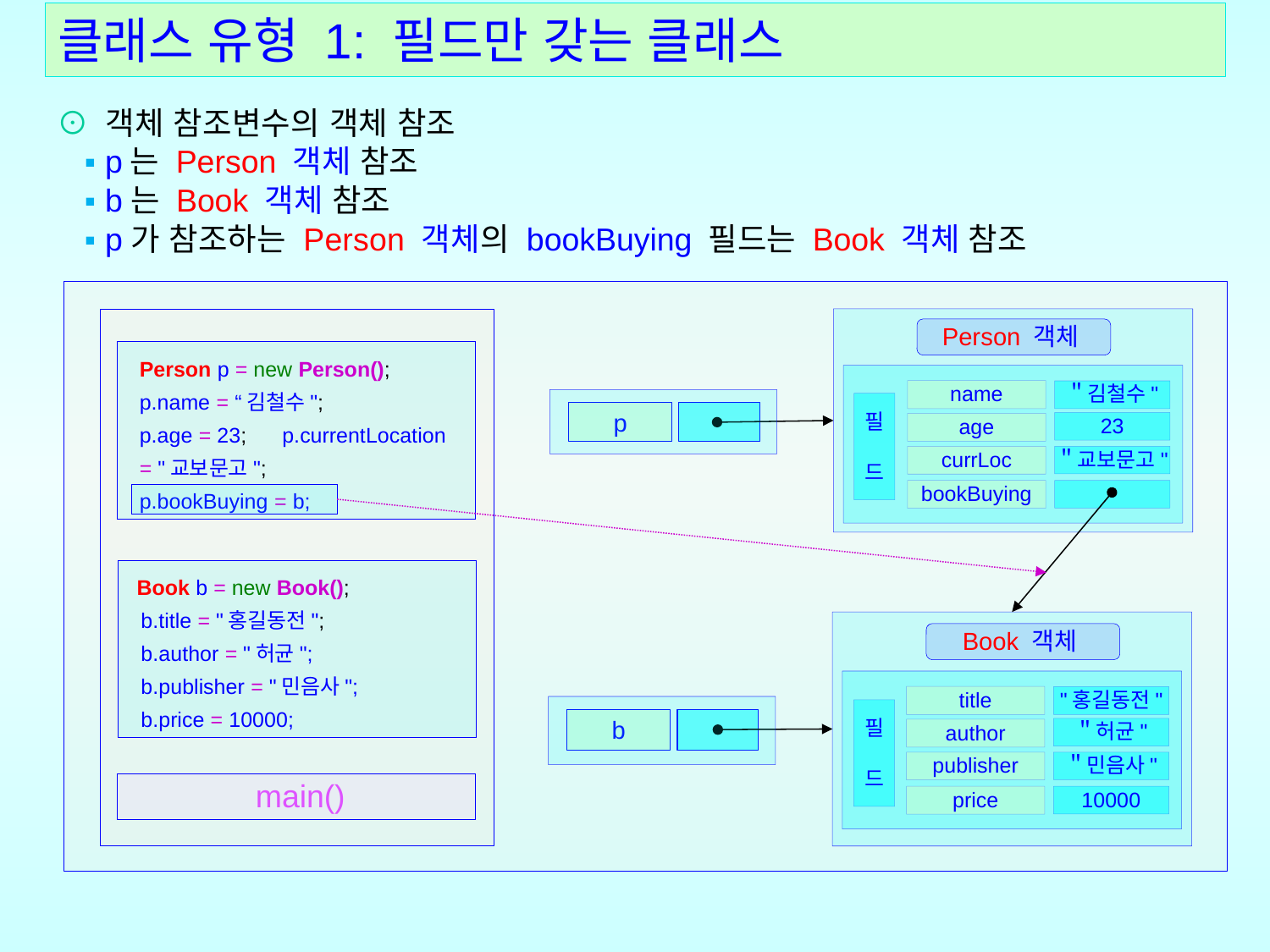

# 클래스 유형 1: 필드만 갖는 클래스
⊙ 객체 참조변수의 객체 참조
   ▪ p는 Person 객체 참조
   ▪ b는 Book 객체 참조
   ▪ p가 참조하는 Person 객체의 bookBuying 필드는 Book 객체 참조

Person 객체
Person p = new Person();
p.name = “김철수";
p.age = 23;      p.currentLocation = "교보문고";
p.bookBuying = b;

name
＂김철수"

필

드
p

23
age
currLoc
＂교보문고"
bookBuying

 Book b = new Book();
b.title = "홍길동전";
b.author = "허균";
b.publisher = "민음사";
b.price = 10000;

Book 객체

title
"홍길동전"

필

드
b

＂허균"
author
publisher
＂민음사"
main()
price
10000